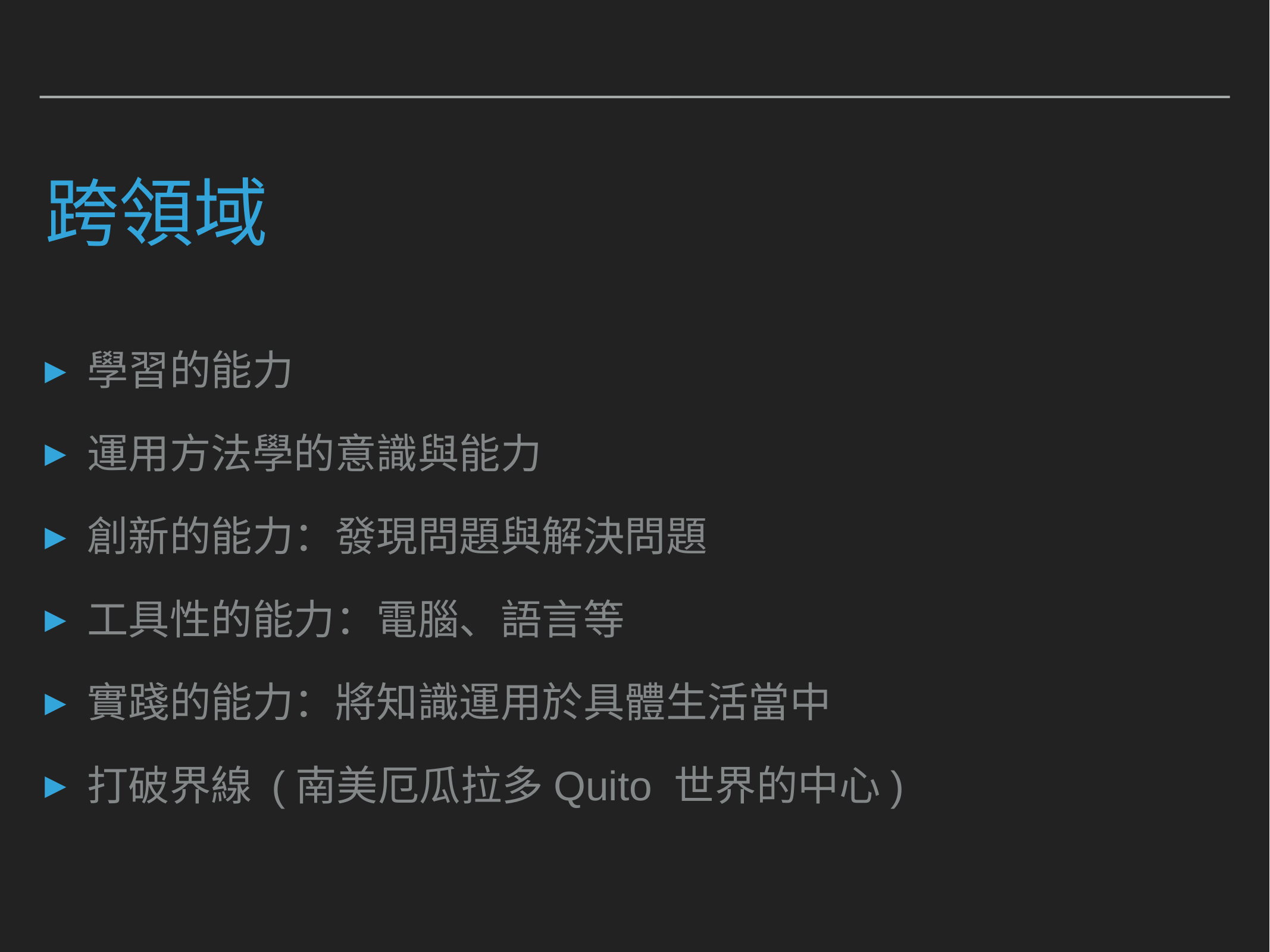

# 跨領域
學習的能力
運用方法學的意識與能力
創新的能力：發現問題與解決問題
工具性的能力：電腦、語言等
實踐的能力：將知識運用於具體生活當中
打破界線 (南美厄瓜拉多Quito 世界的中心)